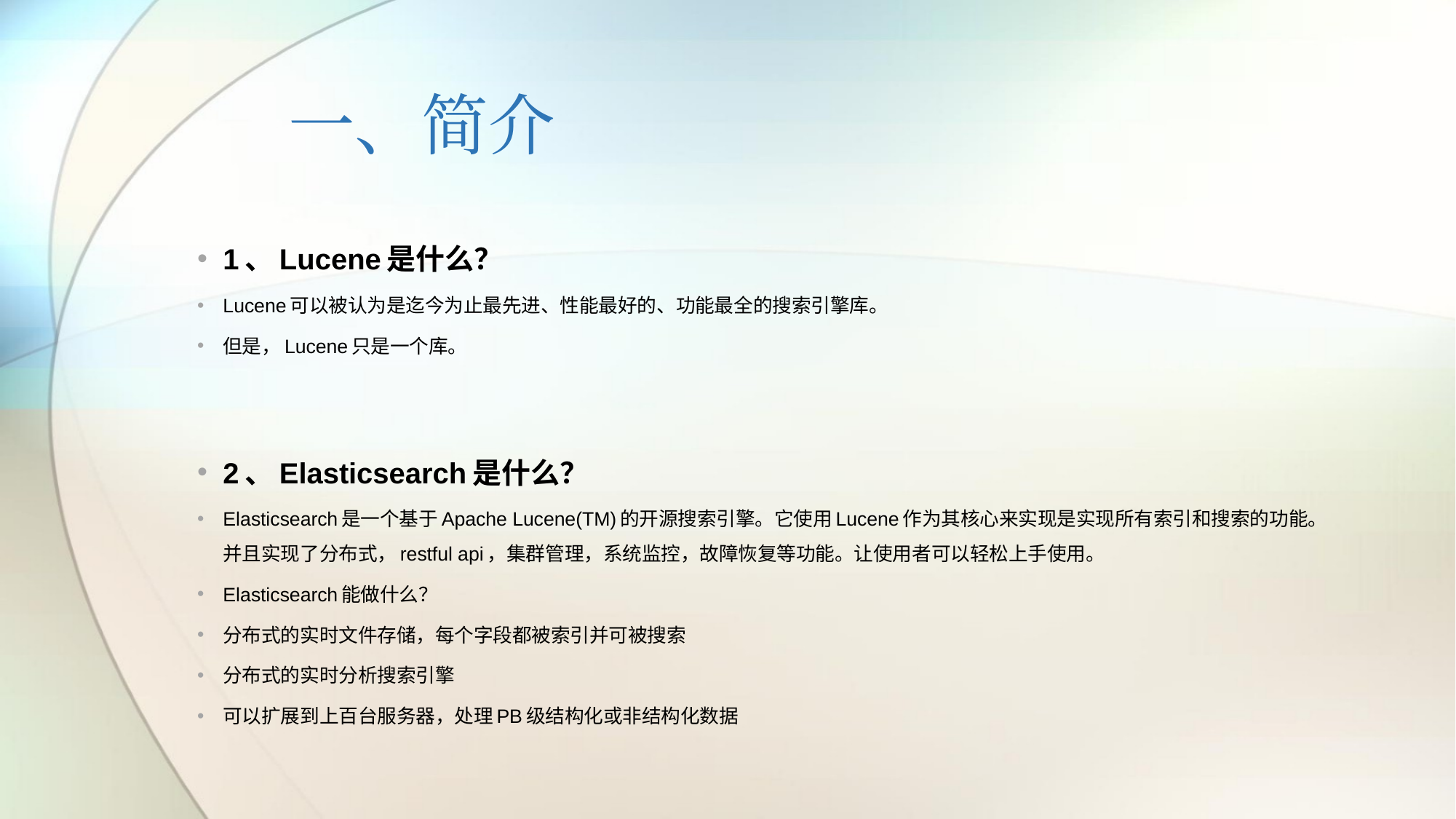

# 一、简介
1、Lucene是什么？
Lucene可以被认为是迄今为止最先进、性能最好的、功能最全的搜索引擎库。
但是，Lucene只是一个库。

2、Elasticsearch是什么？
Elasticsearch是一个基于Apache Lucene(TM)的开源搜索引擎。它使用Lucene作为其核心来实现是实现所有索引和搜索的功能。并且实现了分布式，restful api，集群管理，系统监控，故障恢复等功能。让使用者可以轻松上手使用。
Elasticsearch能做什么？
分布式的实时文件存储，每个字段都被索引并可被搜索
分布式的实时分析搜索引擎
可以扩展到上百台服务器，处理PB级结构化或非结构化数据